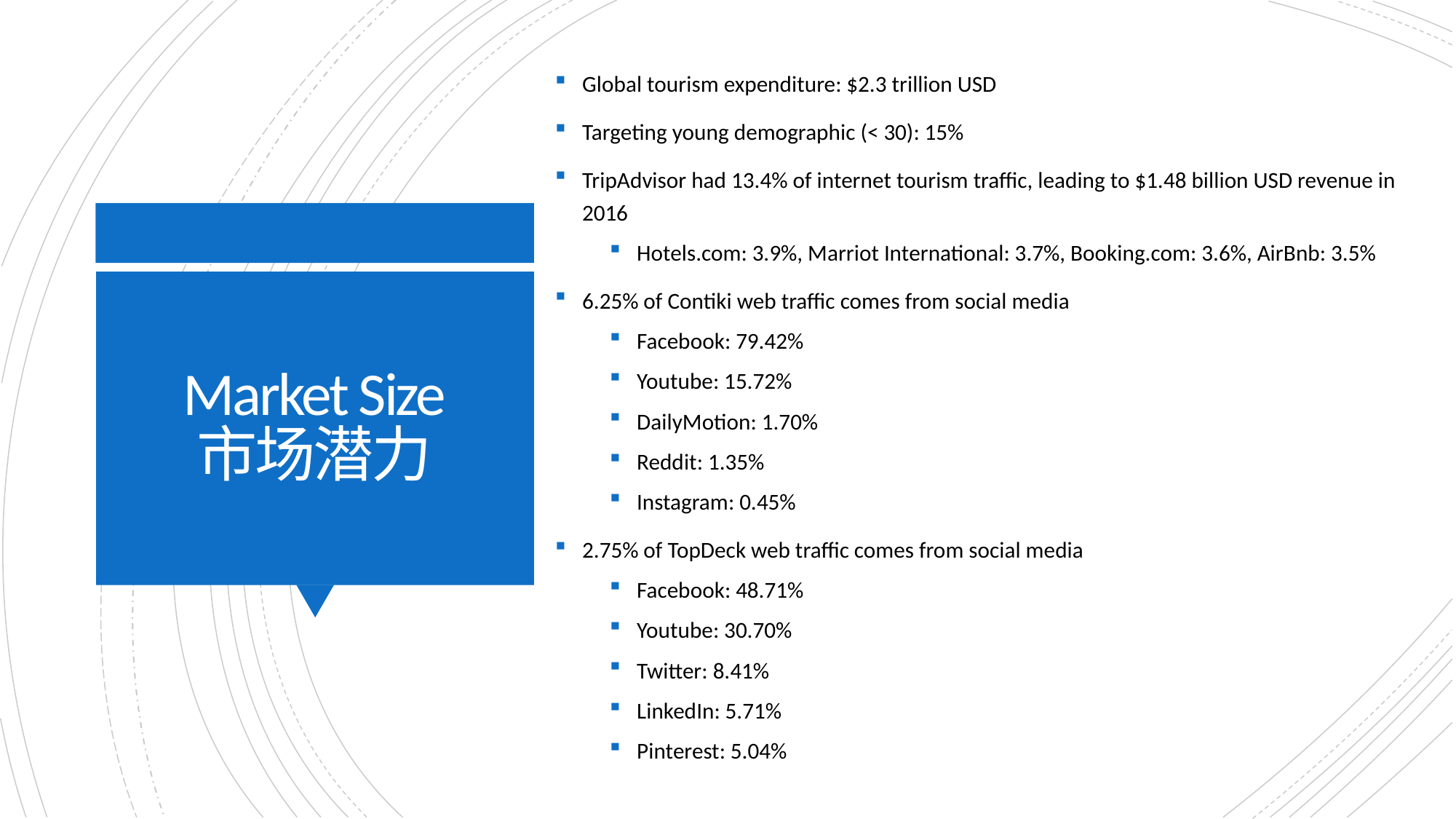

Global tourism expenditure: $2.3 trillion USD
Targeting young demographic (< 30): 15%
TripAdvisor had 13.4% of internet tourism traffic, leading to $1.48 billion USD revenue in 2016
Hotels.com: 3.9%, Marriot International: 3.7%, Booking.com: 3.6%, AirBnb: 3.5%
6.25% of Contiki web traffic comes from social media
Facebook: 79.42%
Youtube: 15.72%
DailyMotion: 1.70%
Reddit: 1.35%
Instagram: 0.45%
2.75% of TopDeck web traffic comes from social media
Facebook: 48.71%
Youtube: 30.70%
Twitter: 8.41%
LinkedIn: 5.71%
Pinterest: 5.04%
# Market Size 市场潜力